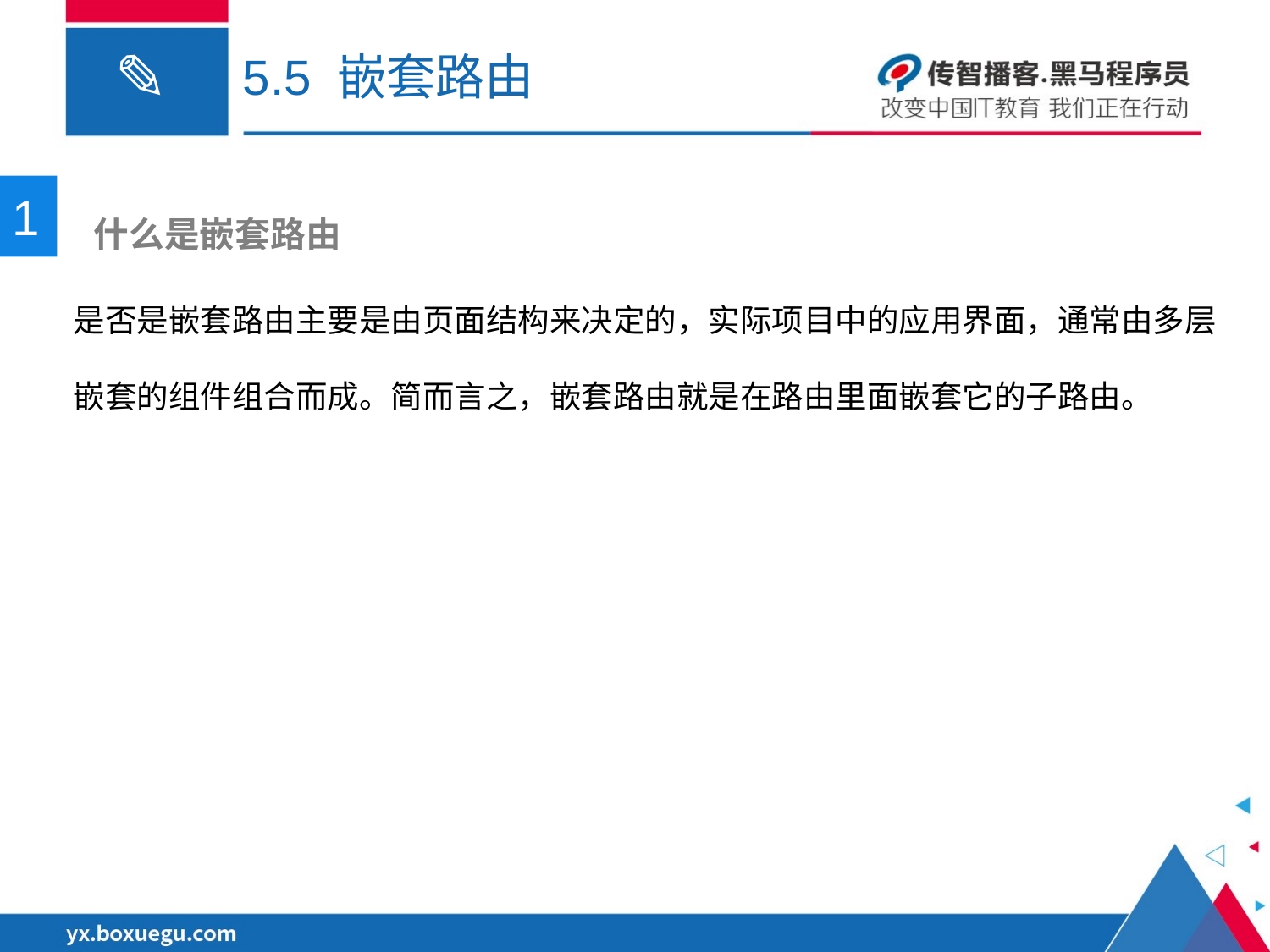

# 5.5 嵌套路由

1
  什么是嵌套路由
是否是嵌套路由主要是由页面结构来决定的，实际项目中的应用界面，通常由多层嵌套的组件组合而成。简而言之，嵌套路由就是在路由里面嵌套它的子路由。